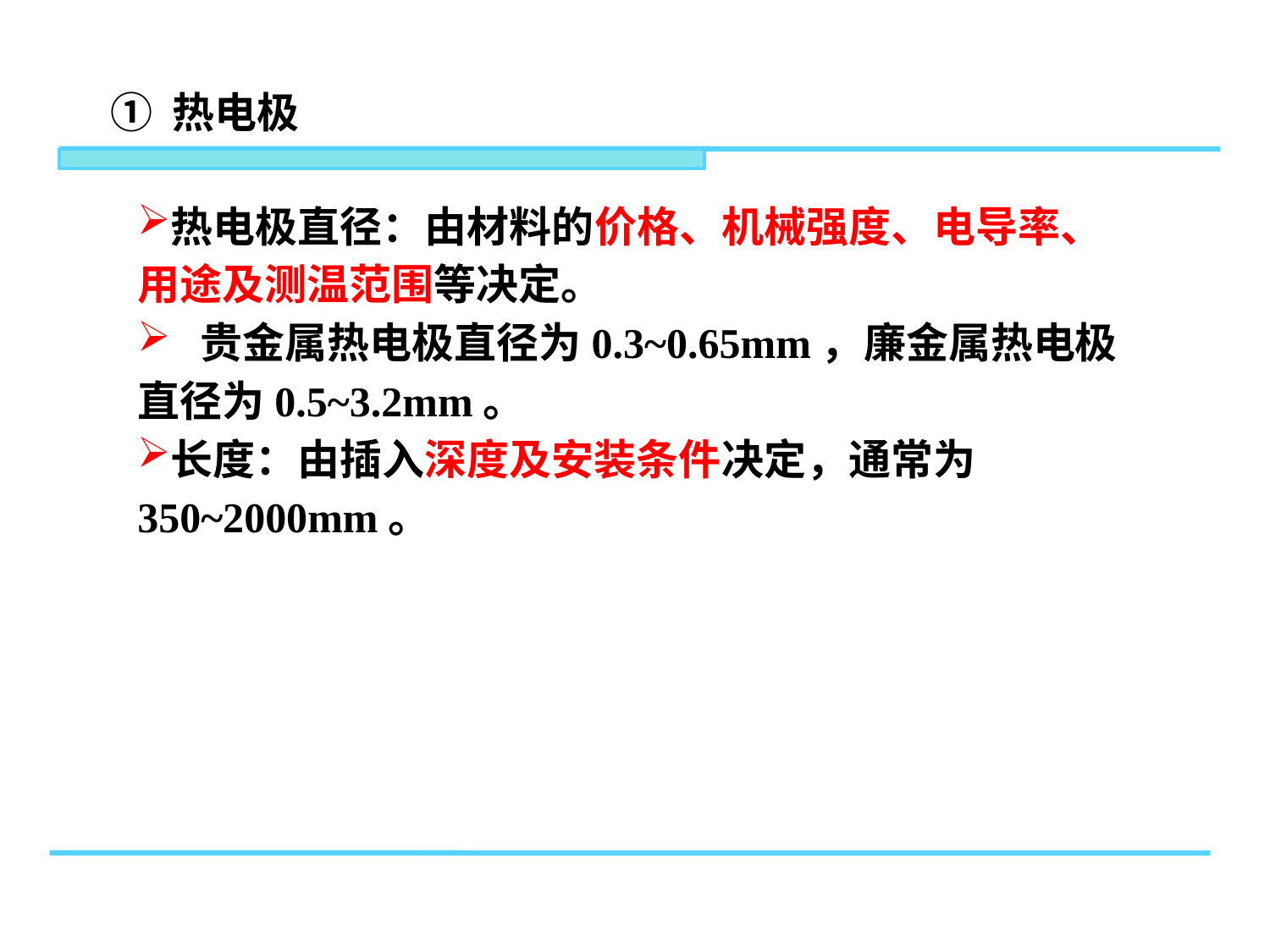

① 热电极
热电极直径：由材料的价格、机械强度、电导率、用途及测温范围等决定。
  贵金属热电极直径为0.3~0.65mm，廉金属热电极直径为0.5~3.2mm。
长度：由插入深度及安装条件决定，通常为350~2000mm。